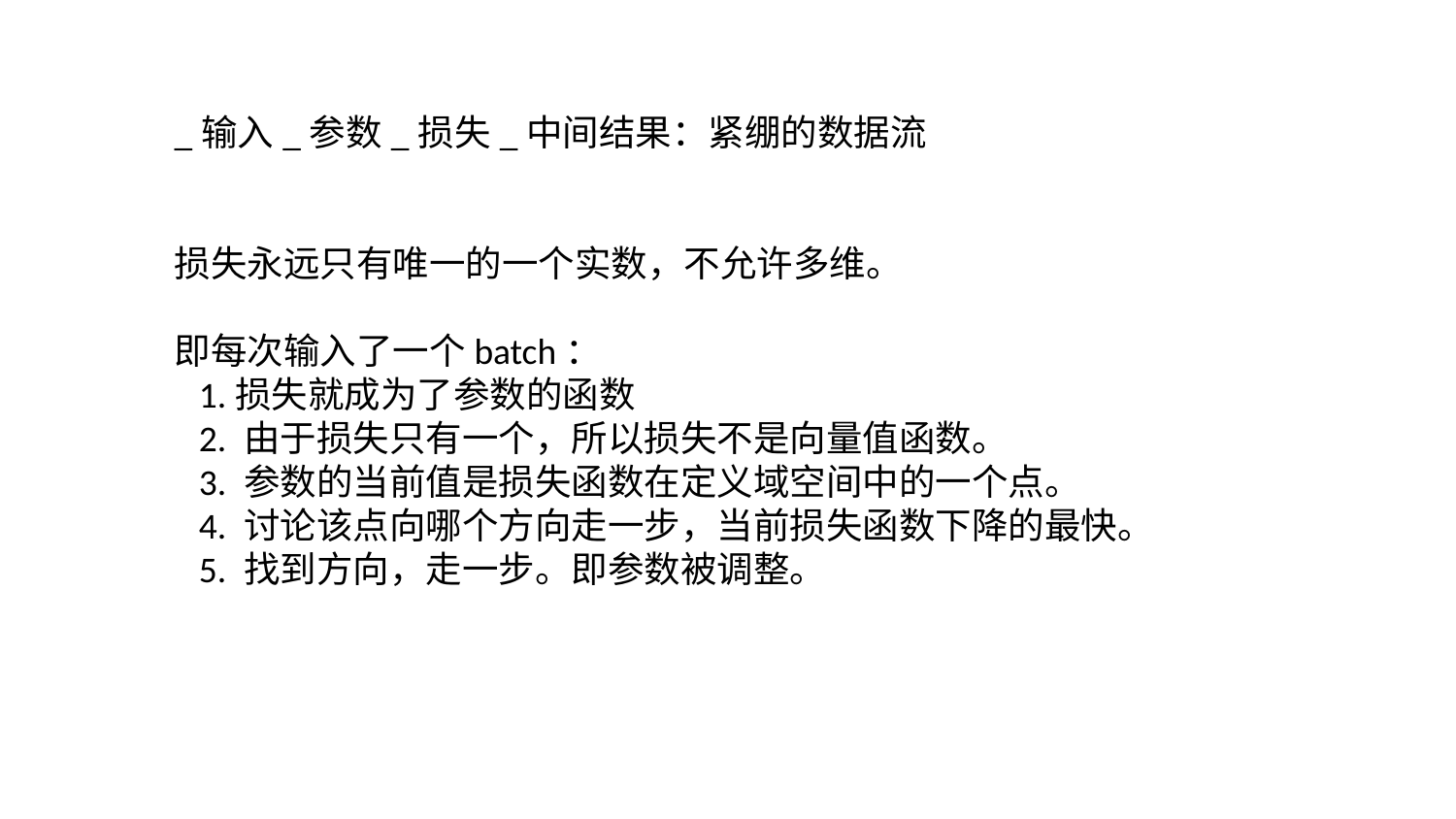

_输入_参数_损失_中间结果：紧绷的数据流

损失永远只有唯一的一个实数，不允许多维。

即每次输入了一个batch：
   1.损失就成为了参数的函数
   2. 由于损失只有一个，所以损失不是向量值函数。
   3. 参数的当前值是损失函数在定义域空间中的一个点。
   4. 讨论该点向哪个方向走一步，当前损失函数下降的最快。
   5. 找到方向，走一步。即参数被调整。